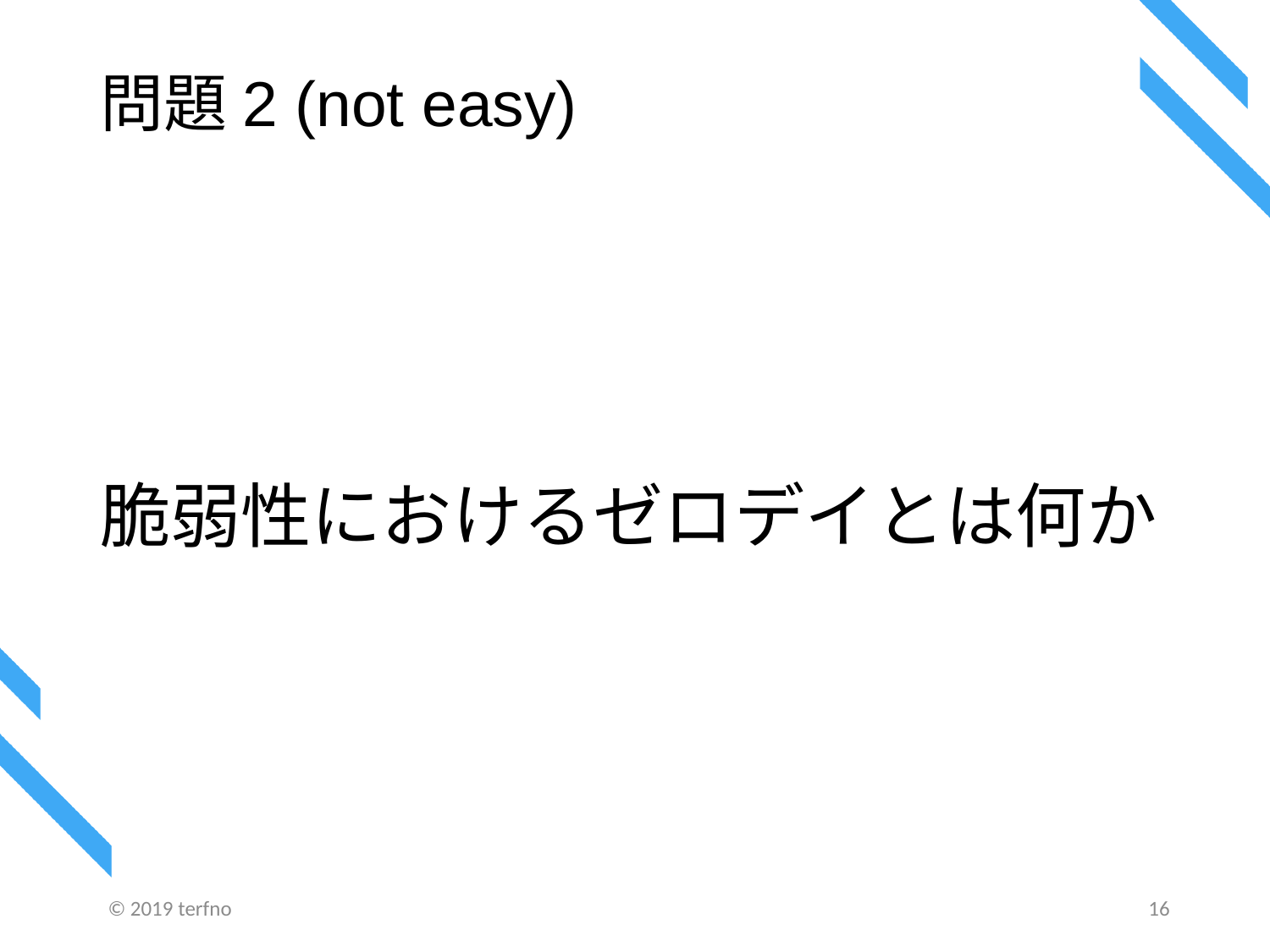

# 問題2 (not easy)
脆弱性におけるゼロデイとは何か
© 2019 terfno
16